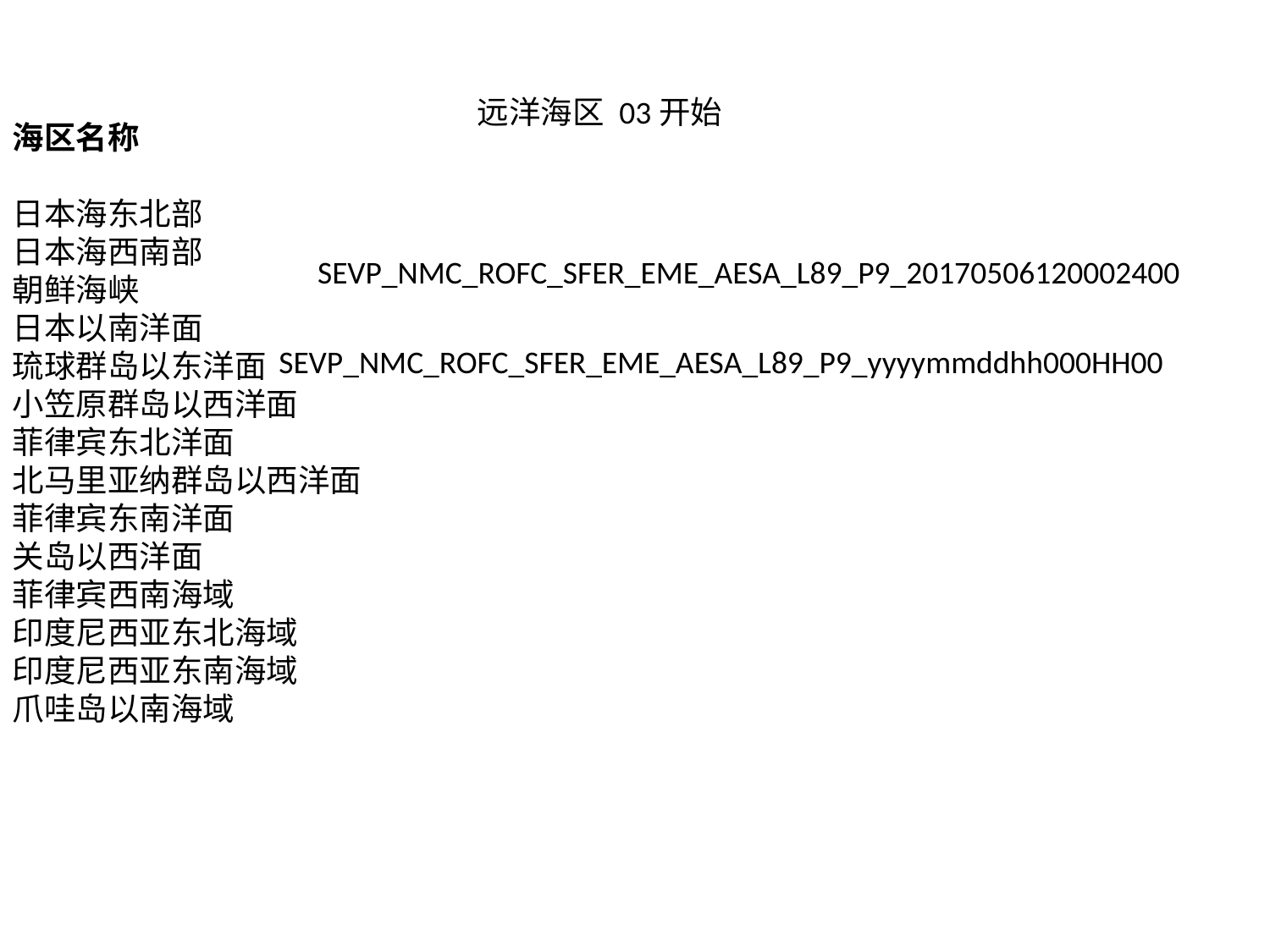

远洋海区 03开始
海区名称

日本海东北部
日本海西南部
朝鲜海峡
日本以南洋面
琉球群岛以东洋面
小笠原群岛以西洋面
菲律宾东北洋面
北马里亚纳群岛以西洋面
菲律宾东南洋面
关岛以西洋面
菲律宾西南海域
印度尼西亚东北海域
印度尼西亚东南海域
爪哇岛以南海域
SEVP_NMC_ROFC_SFER_EME_AESA_L89_P9_20170506120002400
SEVP_NMC_ROFC_SFER_EME_AESA_L89_P9_yyyymmddhh000HH00